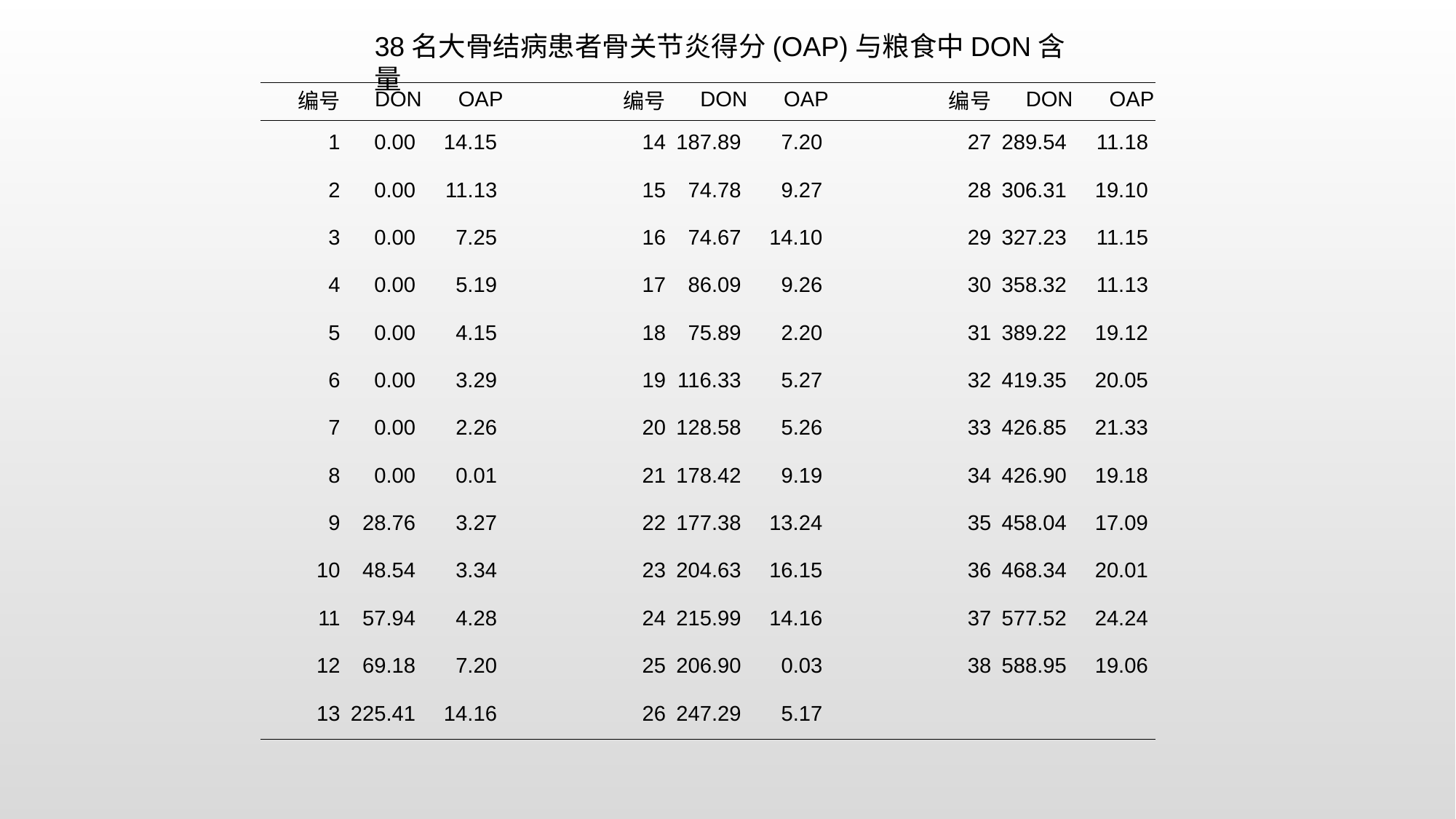

38名大骨结病患者骨关节炎得分(OAP)与粮食中DON含量
| 编号 | DON | OAP |  | 编号 | DON | OAP |  | 编号 | DON | OAP |
| --- | --- | --- | --- | --- | --- | --- | --- | --- | --- | --- |
| 1 | 0.00 | 14.15 |  | 14 | 187.89 | 7.20 |  | 27 | 289.54 | 11.18 |
| 2 | 0.00 | 11.13 |  | 15 | 74.78 | 9.27 |  | 28 | 306.31 | 19.10 |
| 3 | 0.00 | 7.25 |  | 16 | 74.67 | 14.10 |  | 29 | 327.23 | 11.15 |
| 4 | 0.00 | 5.19 |  | 17 | 86.09 | 9.26 |  | 30 | 358.32 | 11.13 |
| 5 | 0.00 | 4.15 |  | 18 | 75.89 | 2.20 |  | 31 | 389.22 | 19.12 |
| 6 | 0.00 | 3.29 |  | 19 | 116.33 | 5.27 |  | 32 | 419.35 | 20.05 |
| 7 | 0.00 | 2.26 |  | 20 | 128.58 | 5.26 |  | 33 | 426.85 | 21.33 |
| 8 | 0.00 | 0.01 |  | 21 | 178.42 | 9.19 |  | 34 | 426.90 | 19.18 |
| 9 | 28.76 | 3.27 |  | 22 | 177.38 | 13.24 |  | 35 | 458.04 | 17.09 |
| 10 | 48.54 | 3.34 |  | 23 | 204.63 | 16.15 |  | 36 | 468.34 | 20.01 |
| 11 | 57.94 | 4.28 |  | 24 | 215.99 | 14.16 |  | 37 | 577.52 | 24.24 |
| 12 | 69.18 | 7.20 |  | 25 | 206.90 | 0.03 |  | 38 | 588.95 | 19.06 |
| 13 | 225.41 | 14.16 |  | 26 | 247.29 | 5.17 |  |  |  |  |